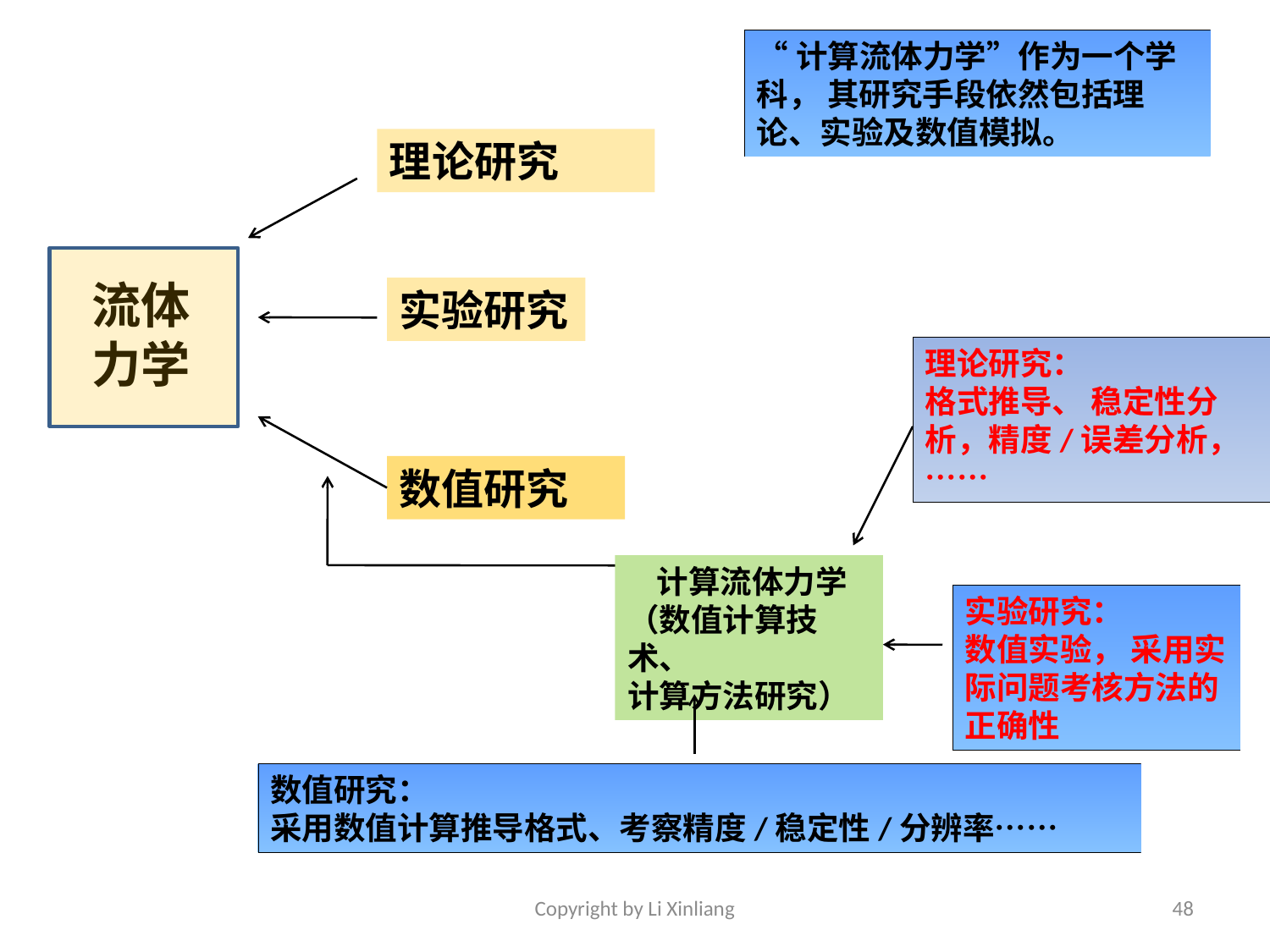

“计算流体力学”作为一个学科， 其研究手段依然包括理论、实验及数值模拟。
理论研究

流体力学
实验研究
理论研究：
格式推导、 稳定性分析，精度/误差分析，……
数值研究
   计算流体力学
（数值计算技术、
计算方法研究）
实验研究：
数值实验， 采用实际问题考核方法的正确性
数值研究：
采用数值计算推导格式、考察精度/稳定性/分辨率……
Copyright by Li Xinliang
48